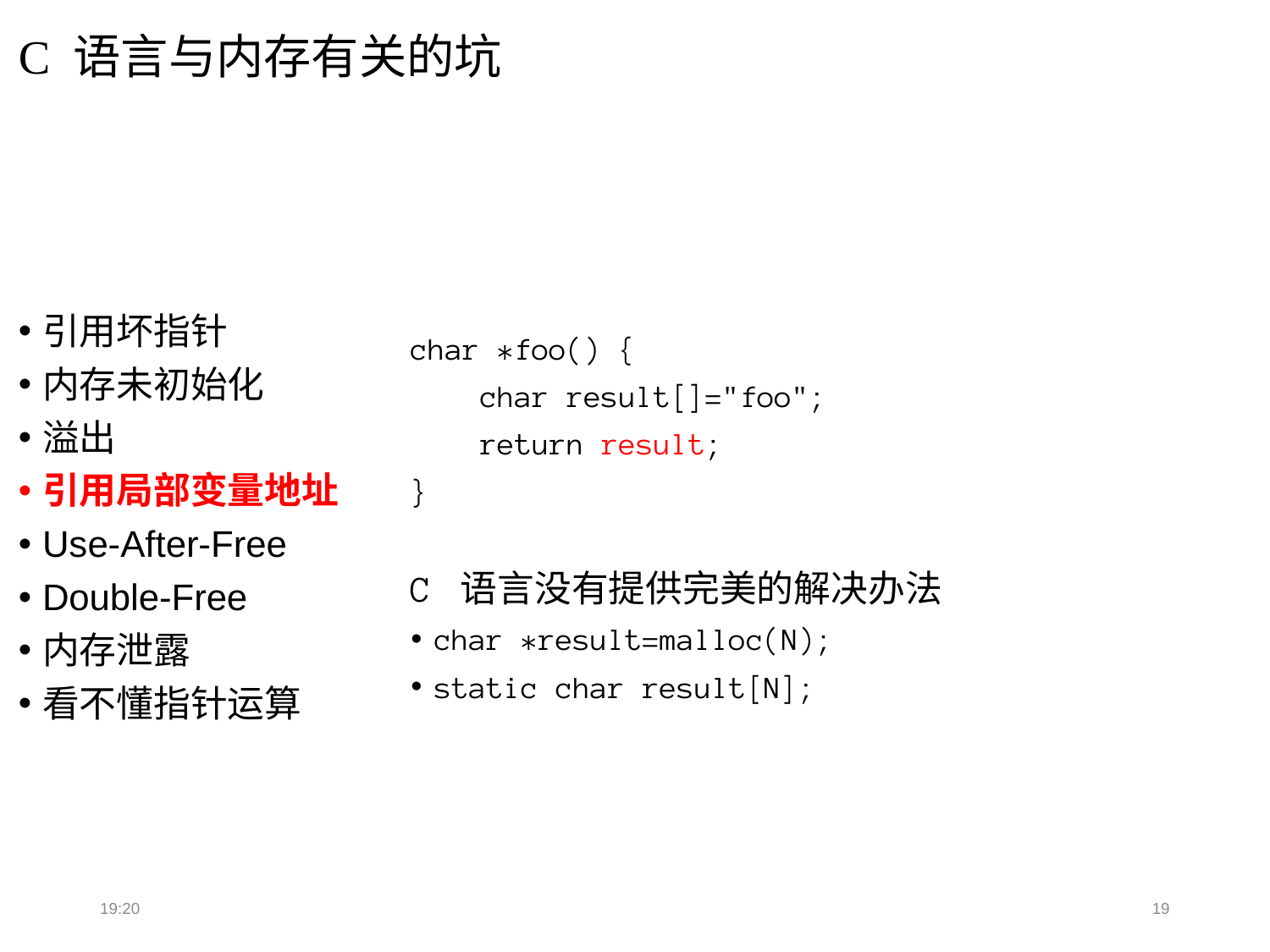

# C 语言与内存有关的坑
引用坏指针
内存未初始化
溢出
引用局部变量地址
Use-After-Free
Double-Free
内存泄露
看不懂指针运算
char *foo() {
    char result[]="foo";
    return result;
}

C 语言没有提供完美的解决办法
char *result=malloc(N);
static char result[N];
19:20
19